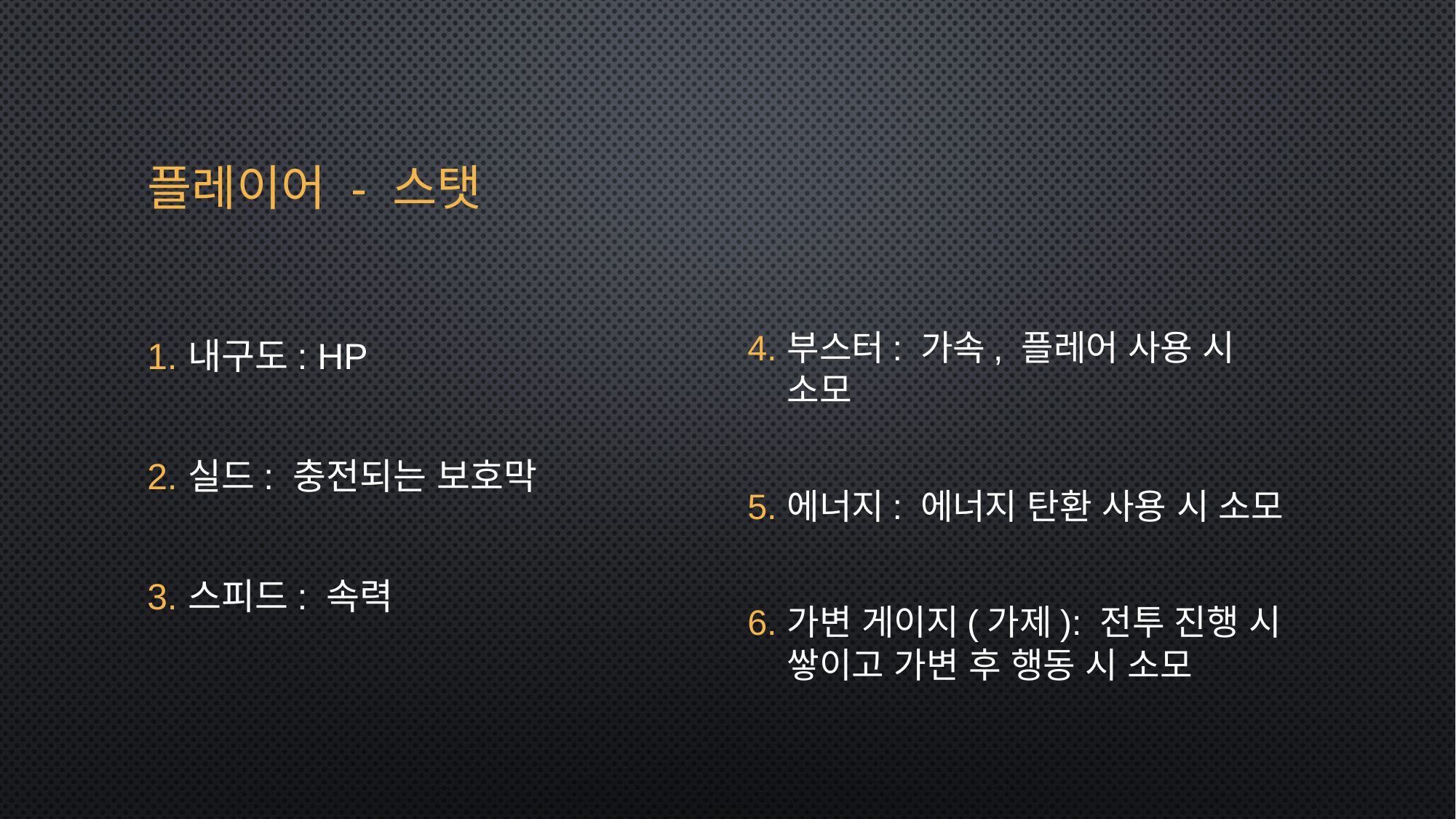

# 플레이어 - 스탯
내구도: Hp

실드: 충전되는 보호막

스피드: 속력

부스터: 가속, 플레어 사용 시 소모

에너지: 에너지 탄환 사용 시 소모

가변 게이지(가제): 전투 진행 시 쌓이고 가변 후 행동 시 소모